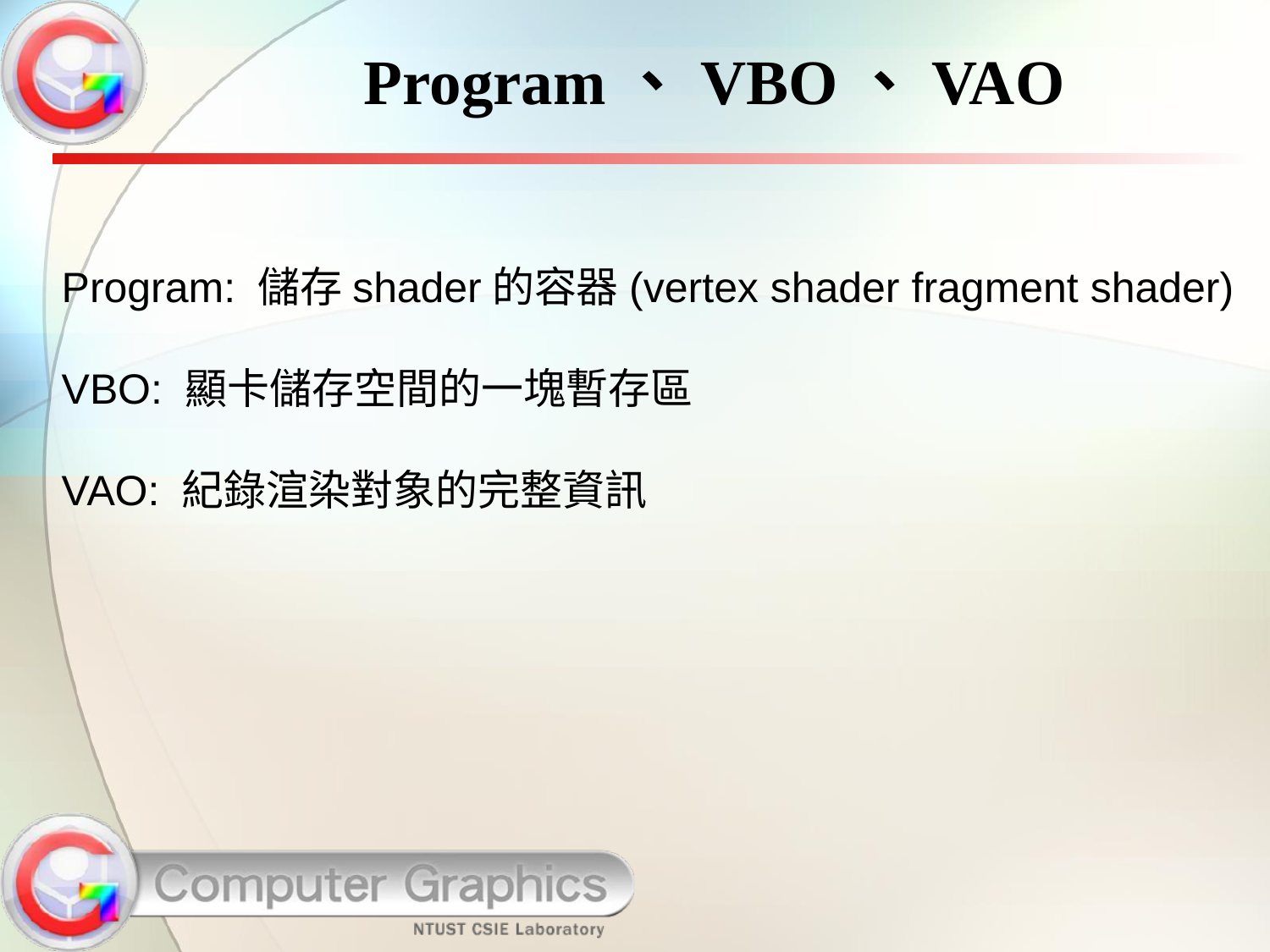

# Program、VBO、VAO
Program: 儲存shader的容器(vertex shader fragment shader)

VBO: 顯卡儲存空間的一塊暫存區

VAO: 紀錄渲染對象的完整資訊